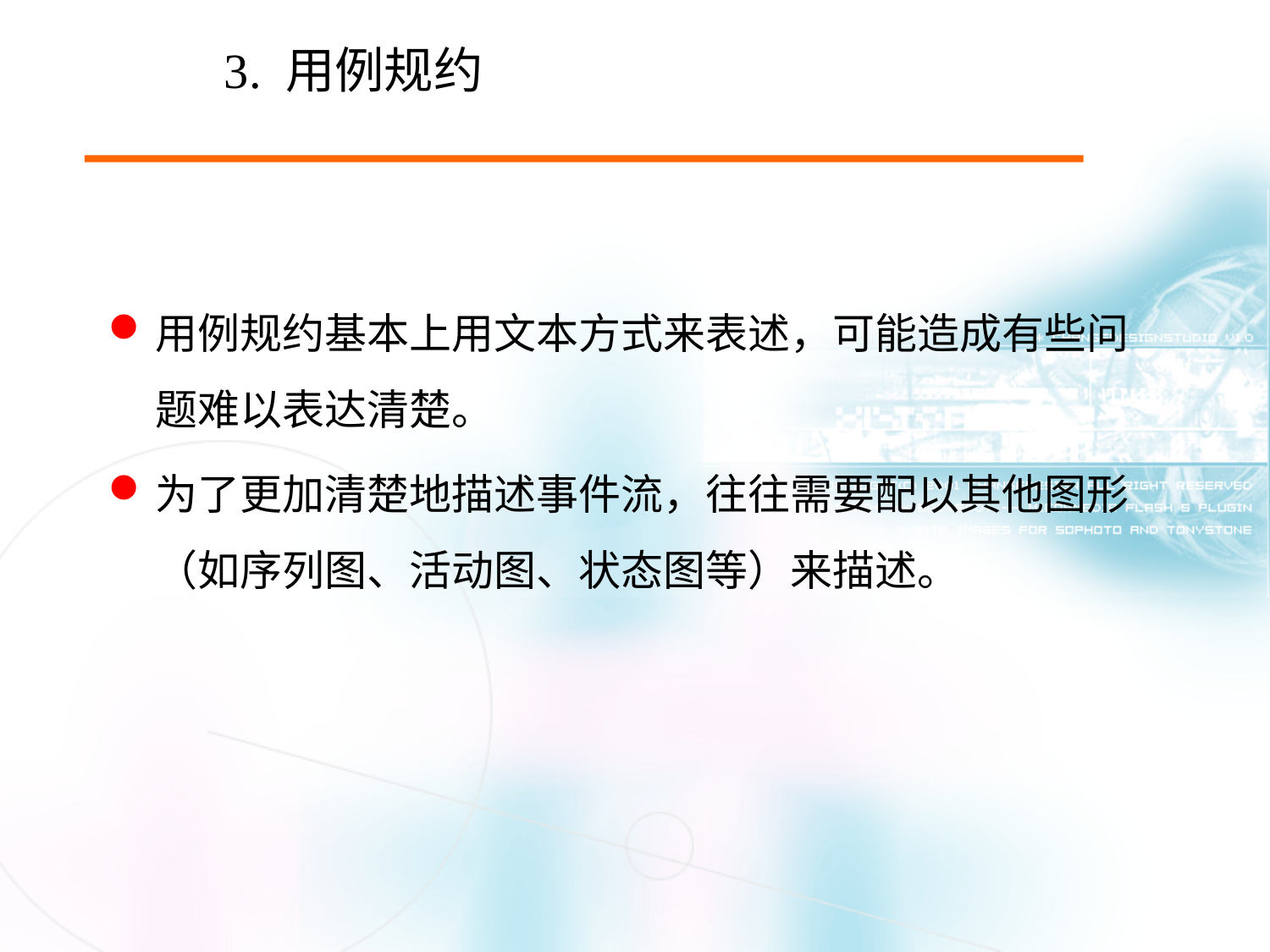

# 3. 用例规约
用例规约基本上用文本方式来表述，可能造成有些问题难以表达清楚。
为了更加清楚地描述事件流，往往需要配以其他图形（如序列图、活动图、状态图等）来描述。